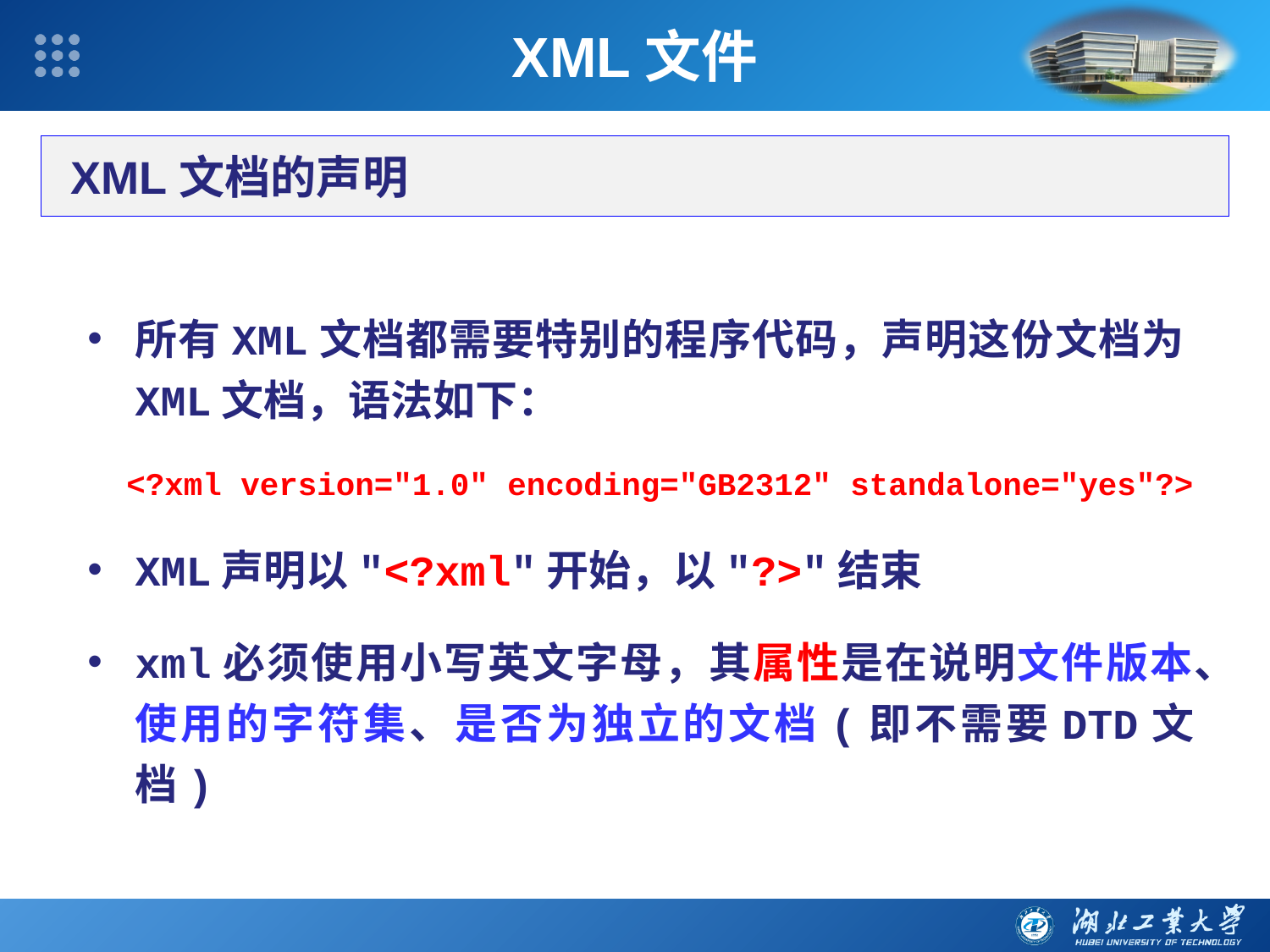

XML文件

XML文档的声明
所有XML文档都需要特别的程序代码，声明这份文档为XML文档，语法如下：
  <?xml version="1.0" encoding="GB2312" standalone="yes"?>
XML声明以"<?xml"开始，以"?>"结束
xml必须使用小写英文字母，其属性是在说明文件版本、使用的字符集、是否为独立的文档(即不需要DTD文档)